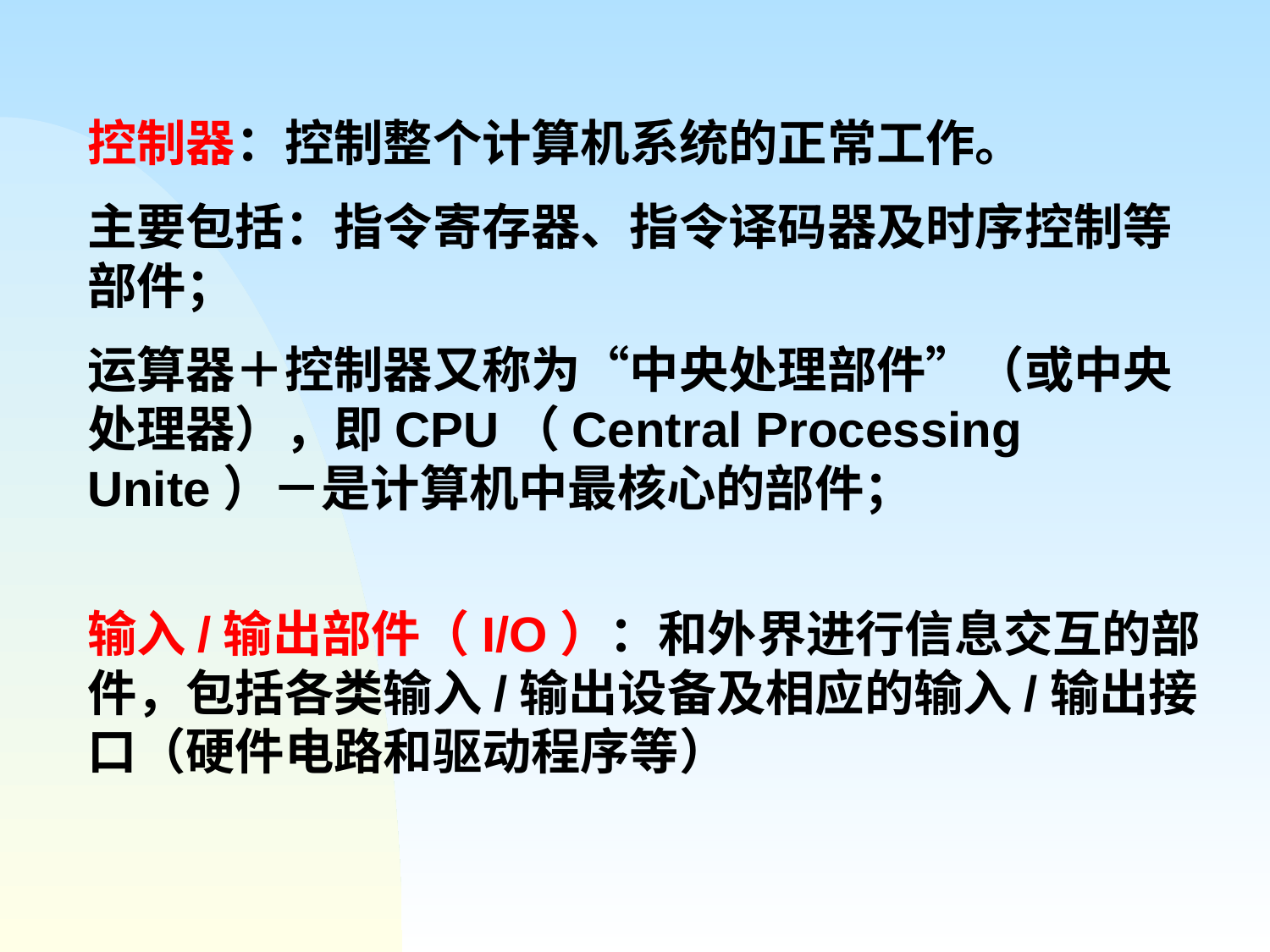

控制器：控制整个计算机系统的正常工作。
主要包括：指令寄存器、指令译码器及时序控制等部件；
运算器＋控制器又称为“中央处理部件”（或中央处理器），即CPU（Central Processing Unite）－是计算机中最核心的部件；
输入/输出部件（I/O）：和外界进行信息交互的部件，包括各类输入/输出设备及相应的输入/输出接口（硬件电路和驱动程序等）
5